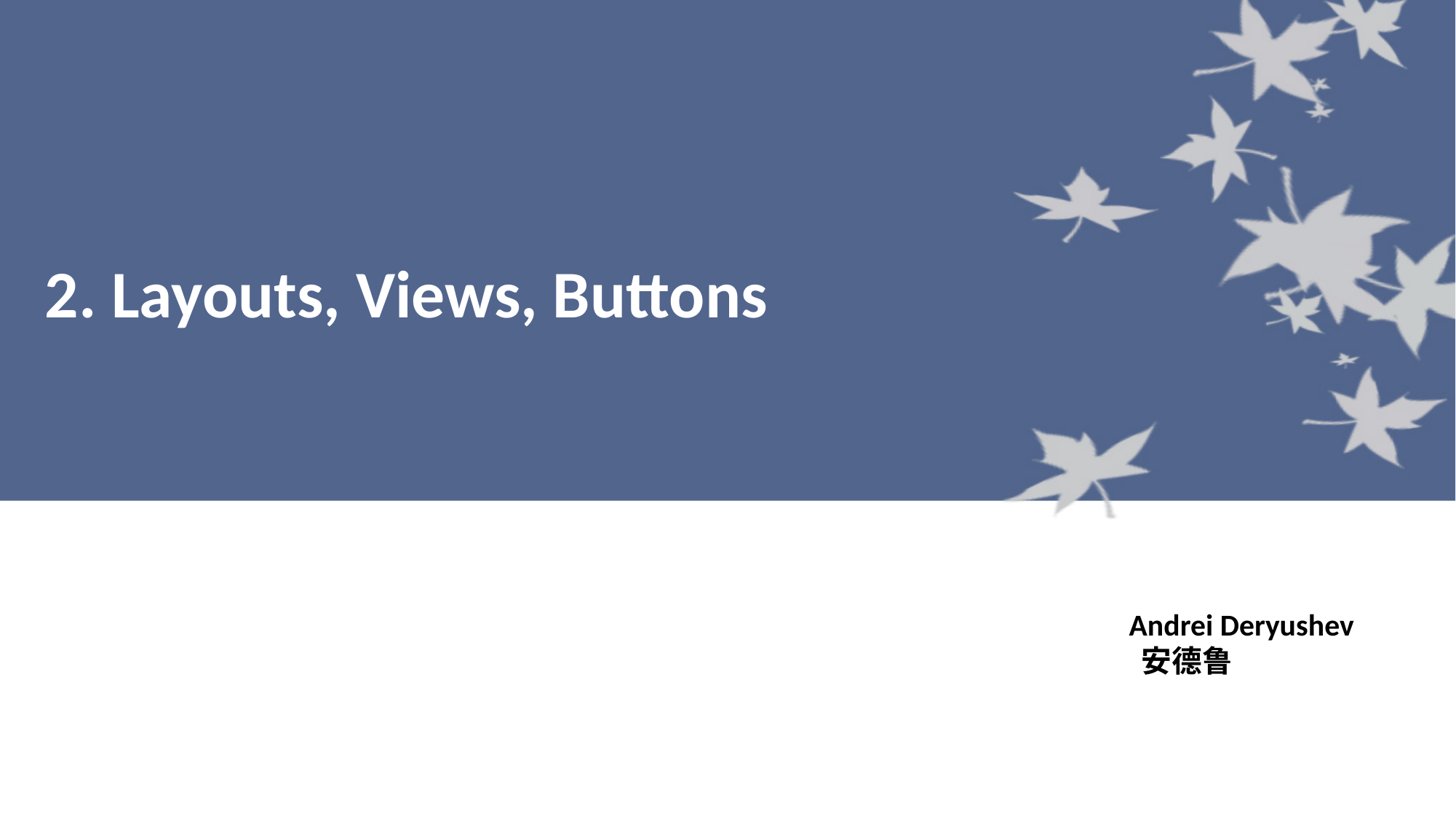

2. Layouts, Views, Buttons
Andrei Deryushev
                                                                       安德鲁